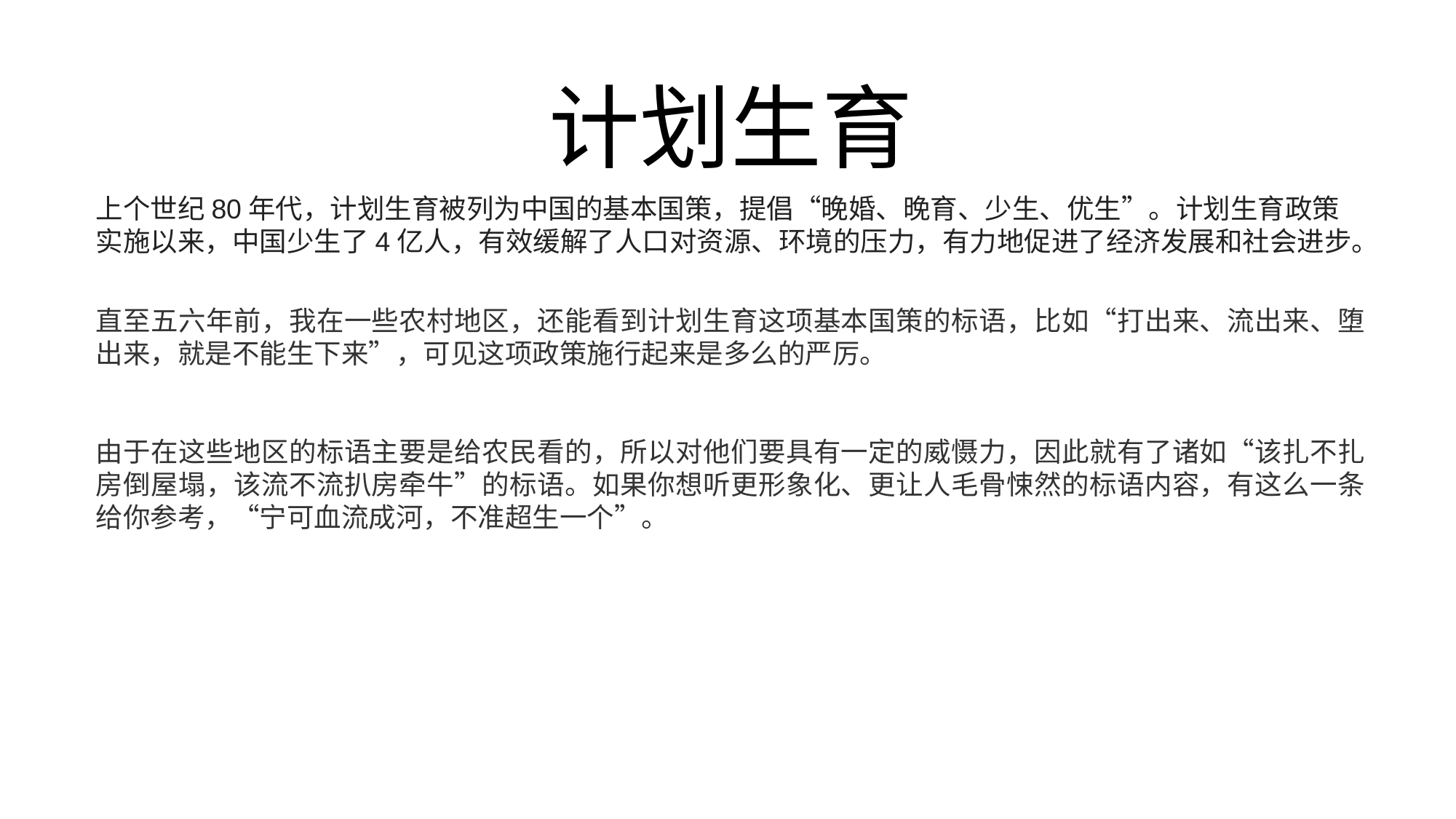

# 计划生育
上个世纪80年代，计划生育被列为中国的基本国策，提倡“晚婚、晚育、少生、优生”。计划生育政策实施以来，中国少生了4亿人，有效缓解了人口对资源、环境的压力，有力地促进了经济发展和社会进步。
直至五六年前，我在一些农村地区，还能看到计划生育这项基本国策的标语，比如“打出来、流出来、堕出来，就是不能生下来”，可见这项政策施行起来是多么的严厉。

由于在这些地区的标语主要是给农民看的，所以对他们要具有一定的威慑力，因此就有了诸如“该扎不扎房倒屋塌，该流不流扒房牵牛”的标语。如果你想听更形象化、更让人毛骨悚然的标语内容，有这么一条给你参考，“宁可血流成河，不准超生一个”。